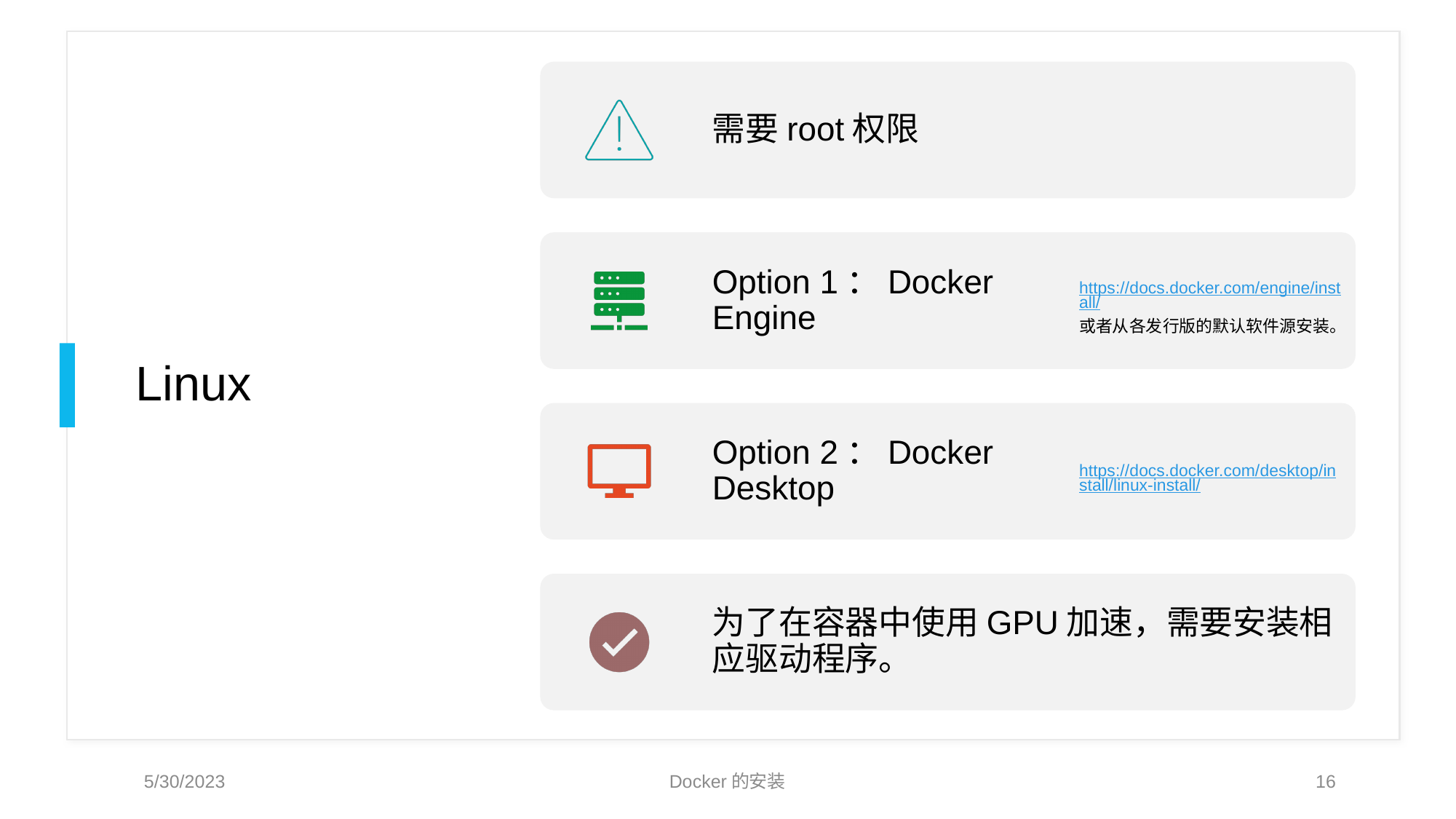

# Linux
需要root权限
Option 1：Docker Engine
https://docs.docker.com/engine/install/
或者从各发行版的默认软件源安装。
Option 2：Docker Desktop
https://docs.docker.com/desktop/install/linux-install/
为了在容器中使用GPU加速，需要安装相应驱动程序。

5/30/2023
Docker的安装
16